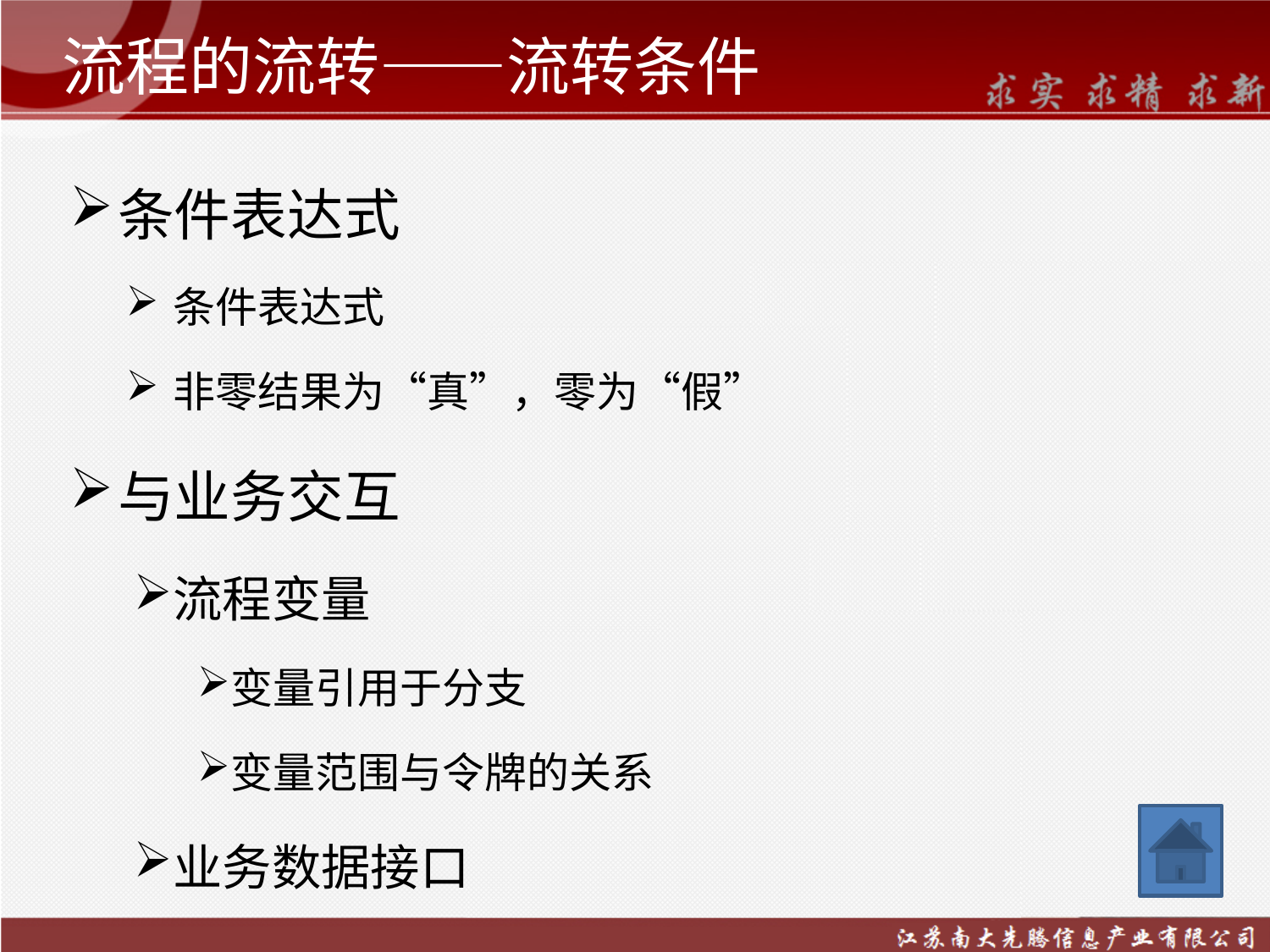

# 流程的流转——流转条件
条件表达式
条件表达式
非零结果为“真”，零为“假”
与业务交互
流程变量
变量引用于分支
变量范围与令牌的关系
业务数据接口